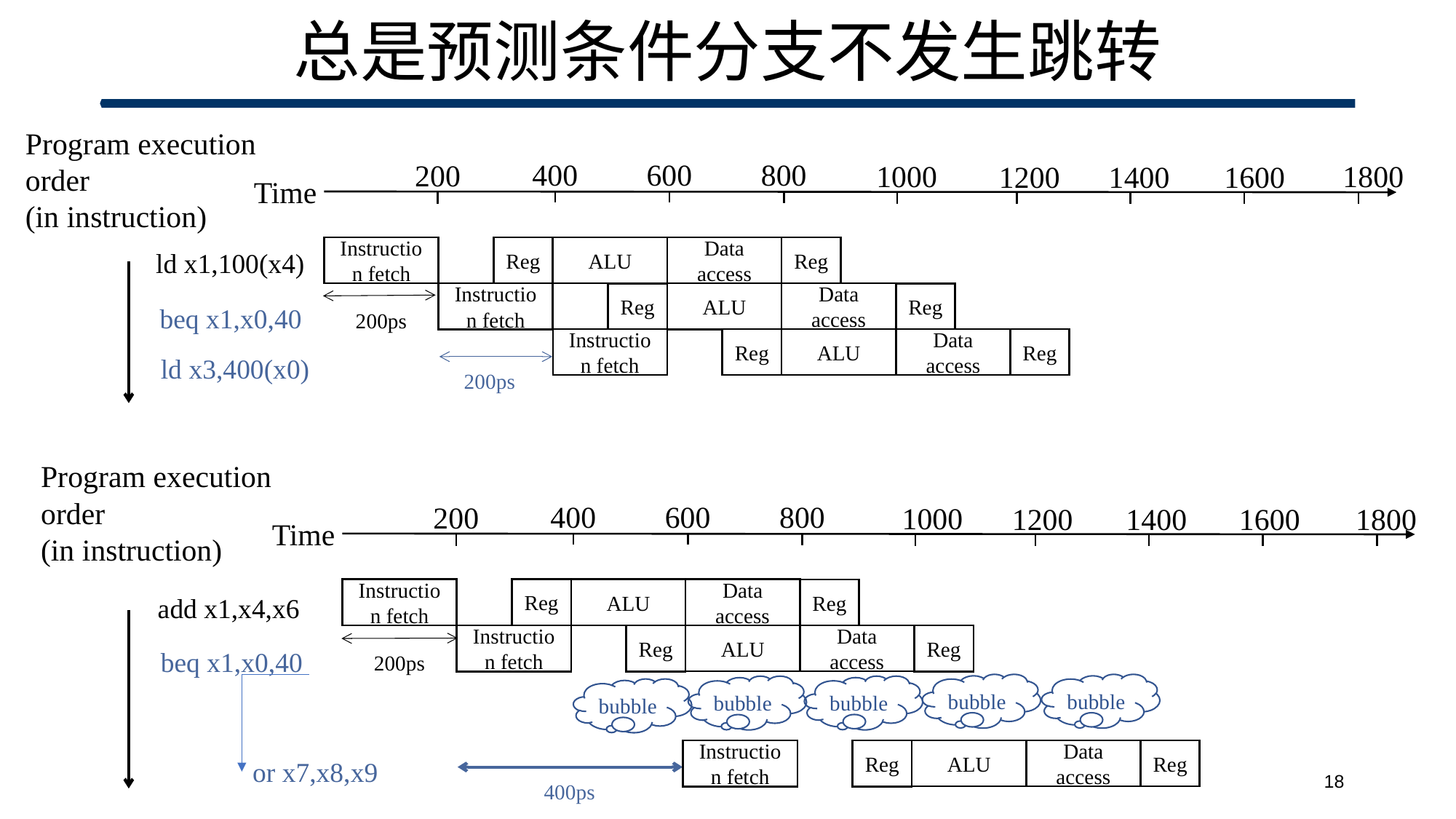

# 总是预测条件分支不发生跳转
Program execution
order
(in instruction)
600
800
400
200
1000
1200
1400
1600
1800
Time
Instruction fetch
Reg
ALU
Data access
Reg
ld x1,100(x4)
ALU
Data access
Instruction fetch
Reg
Reg
beq x1,x0,40
200ps
ALU
Data access
Reg
Instruction fetch
Reg
ld x3,400(x0)
200ps
Program execution
order
(in instruction)
600
800
400
200
1000
1200
1400
1600
1800
Time
Instruction fetch
Reg
ALU
Data access
Reg
add x1,x4,x6
ALU
Data access
Instruction fetch
Reg
Reg
beq x1,x0,40
200ps

bubble

bubble

bubble

bubble

bubble
ALU
Data access
Reg
Instruction fetch
Reg
or x7,x8,x9
400ps
18